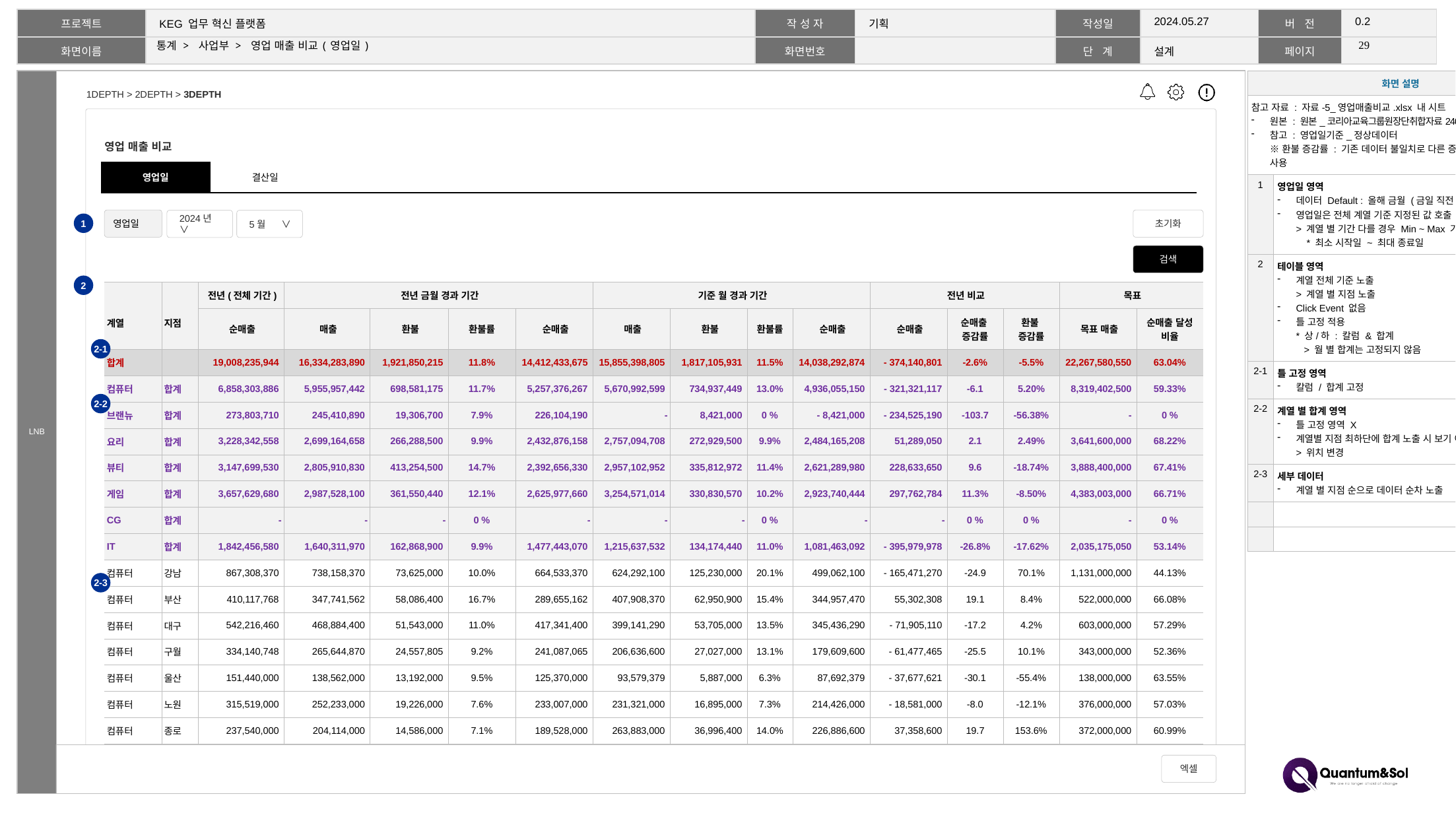

29

# 통계 > 사업부 > 영업 매출 비교(영업일)
| 화면 설명 |  |
| --- | --- |
| 참고 자료 : 자료-5\_영업매출비교.xlsx 내 시트 원본 : 원본\_코리아교육그룹원장단취합자료240104\_결산,영업전년 참고 : 영업일기준\_정상데이터 ※ 환불 증감률 : 기존 데이터 불일치로 다른 증감률과 동일한 수식 사용 |  |
| 1 | 영업일 영역 데이터 Default : 올해 금월 (금일 직전 10분 전 데이터) 영업일은 전체 계열 기준 지정된 값 호출 > 계열 별 기간 다를 경우 Min ~ Max 기준 호출 \* 최소 시작일 ~ 최대 종료일 |
| 2 | 테이블 영역 계열 전체 기준 노출 > 계열 별 지점 노출 Click Event 없음 틀 고정 적용 \* 상/하 : 칼럼 & 합계 > 월 별 합계는 고정되지 않음 |
| 2-1 | 틀 고정 영역 칼럼 / 합계 고정 |
| 2-2 | 계열 별 합계 영역 틀 고정 영역 X 계열별 지점 최하단에 합계 노출 시 보기 어려움 > 위치 변경 |
| 2-3 | 세부 데이터 계열 별 지점 순으로 데이터 순차 노출 |
|  |  |
|  |  |
영업 매출 비교
| 영업일 | 결산일 |  |  |  |  |  |  |  |  |
| --- | --- | --- | --- | --- | --- | --- | --- | --- | --- |
영업일
초기화
2024년  ∨
5월      ∨
1
검색
2
| 계열 | 지점 | 전년(전체 기간) | 전년 금월 경과 기간 |  |  |  | 기준 월 경과 기간 |  |  |  | 전년 비교 |  |  | 목표 |  |
| --- | --- | --- | --- | --- | --- | --- | --- | --- | --- | --- | --- | --- | --- | --- | --- |
| 계열 | 지점 | 순매출 | 매출 | 환불 | 환불률 | 순매출 | 매출 | 환불 | 환불률 | 순매출 | 순매출 | 순매출 증감률 | 환불 증감률 | 목표 매출 | 순매출 달성 비율 |
| 합계 |  | 19,008,235,944 | 16,334,283,890 | 1,921,850,215 | 11.8% | 14,412,433,675 | 15,855,398,805 | 1,817,105,931 | 11.5% | 14,038,292,874 | - 374,140,801 | -2.6% | -5.5% | 22,267,580,550 | 63.04% |
| 컴퓨터 | 합계 | 6,858,303,886 | 5,955,957,442 | 698,581,175 | 11.7% | 5,257,376,267 | 5,670,992,599 | 734,937,449 | 13.0% | 4,936,055,150 | - 321,321,117 | -6.1 | 5.20% | 8,319,402,500 | 59.33% |
| 브랜뉴 | 합계 | 273,803,710 | 245,410,890 | 19,306,700 | 7.9% | 226,104,190 | - | 8,421,000 | 0 % | - 8,421,000 | - 234,525,190 | -103.7 | -56.38% | - | 0 % |
| 요리 | 합계 | 3,228,342,558 | 2,699,164,658 | 266,288,500 | 9.9% | 2,432,876,158 | 2,757,094,708 | 272,929,500 | 9.9% | 2,484,165,208 | 51,289,050 | 2.1 | 2.49% | 3,641,600,000 | 68.22% |
| 뷰티 | 합계 | 3,147,699,530 | 2,805,910,830 | 413,254,500 | 14.7% | 2,392,656,330 | 2,957,102,952 | 335,812,972 | 11.4% | 2,621,289,980 | 228,633,650 | 9.6 | -18.74% | 3,888,400,000 | 67.41% |
| 게임 | 합계 | 3,657,629,680 | 2,987,528,100 | 361,550,440 | 12.1% | 2,625,977,660 | 3,254,571,014 | 330,830,570 | 10.2% | 2,923,740,444 | 297,762,784 | 11.3% | -8.50% | 4,383,003,000 | 66.71% |
| CG | 합계 | - | - | - | 0 % | - | - | - | 0 % | - | - | 0 % | 0 % | - | 0 % |
| IT | 합계 | 1,842,456,580 | 1,640,311,970 | 162,868,900 | 9.9% | 1,477,443,070 | 1,215,637,532 | 134,174,440 | 11.0% | 1,081,463,092 | - 395,979,978 | -26.8% | -17.62% | 2,035,175,050 | 53.14% |
| 컴퓨터 | 강남 | 867,308,370 | 738,158,370 | 73,625,000 | 10.0% | 664,533,370 | 624,292,100 | 125,230,000 | 20.1% | 499,062,100 | - 165,471,270 | -24.9 | 70.1% | 1,131,000,000 | 44.13% |
| 컴퓨터 | 부산 | 410,117,768 | 347,741,562 | 58,086,400 | 16.7% | 289,655,162 | 407,908,370 | 62,950,900 | 15.4% | 344,957,470 | 55,302,308 | 19.1 | 8.4% | 522,000,000 | 66.08% |
| 컴퓨터 | 대구 | 542,216,460 | 468,884,400 | 51,543,000 | 11.0% | 417,341,400 | 399,141,290 | 53,705,000 | 13.5% | 345,436,290 | - 71,905,110 | -17.2 | 4.2% | 603,000,000 | 57.29% |
| 컴퓨터 | 구월 | 334,140,748 | 265,644,870 | 24,557,805 | 9.2% | 241,087,065 | 206,636,600 | 27,027,000 | 13.1% | 179,609,600 | - 61,477,465 | -25.5 | 10.1% | 343,000,000 | 52.36% |
| 컴퓨터 | 울산 | 151,440,000 | 138,562,000 | 13,192,000 | 9.5% | 125,370,000 | 93,579,379 | 5,887,000 | 6.3% | 87,692,379 | - 37,677,621 | -30.1 | -55.4% | 138,000,000 | 63.55% |
| 컴퓨터 | 노원 | 315,519,000 | 252,233,000 | 19,226,000 | 7.6% | 233,007,000 | 231,321,000 | 16,895,000 | 7.3% | 214,426,000 | - 18,581,000 | -8.0 | -12.1% | 376,000,000 | 57.03% |
| 컴퓨터 | 종로 | 237,540,000 | 204,114,000 | 14,586,000 | 7.1% | 189,528,000 | 263,883,000 | 36,996,400 | 14.0% | 226,886,600 | 37,358,600 | 19.7 | 153.6% | 372,000,000 | 60.99% |
2-1
2-2
2-3